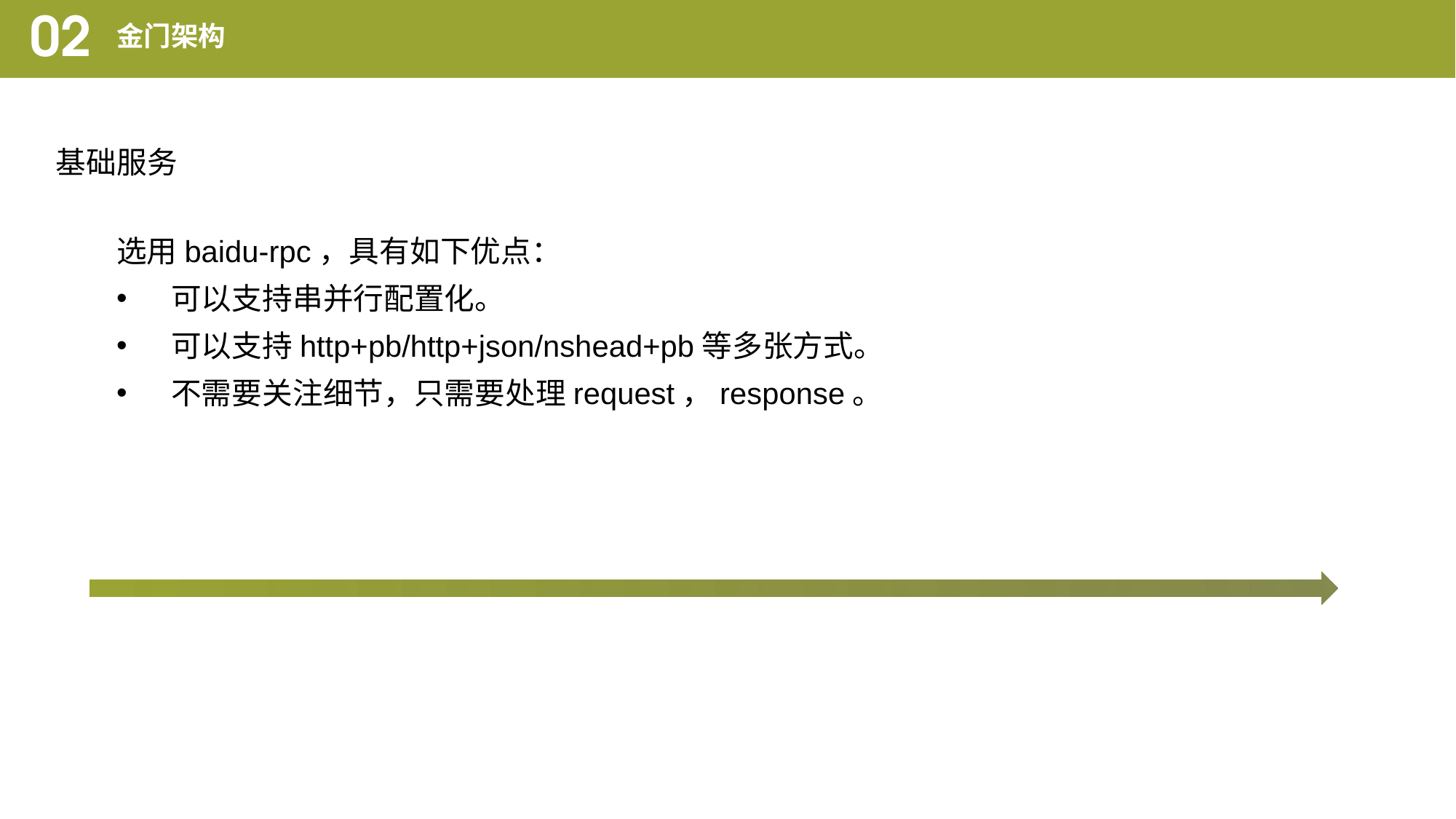

02
金门架构
基础服务
选用baidu-rpc，具有如下优点：
可以支持串并行配置化。
可以支持http+pb/http+json/nshead+pb等多张方式。
不需要关注细节，只需要处理request，response。